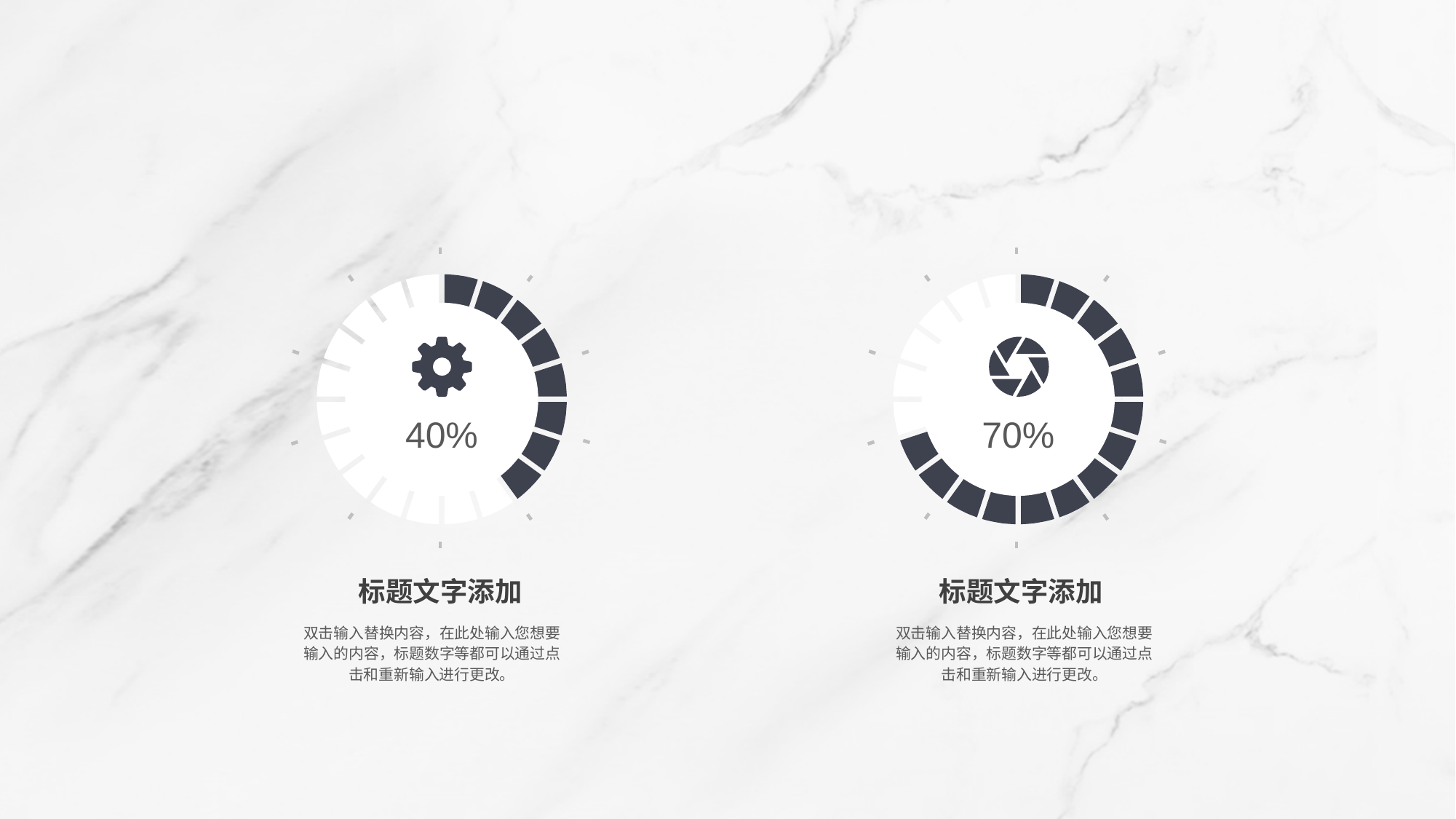

40%

70%
标题文字添加
双击输入替换内容，在此处输入您想要输入的内容，标题数字等都可以通过点击和重新输入进行更改。
标题文字添加
双击输入替换内容，在此处输入您想要输入的内容，标题数字等都可以通过点击和重新输入进行更改。